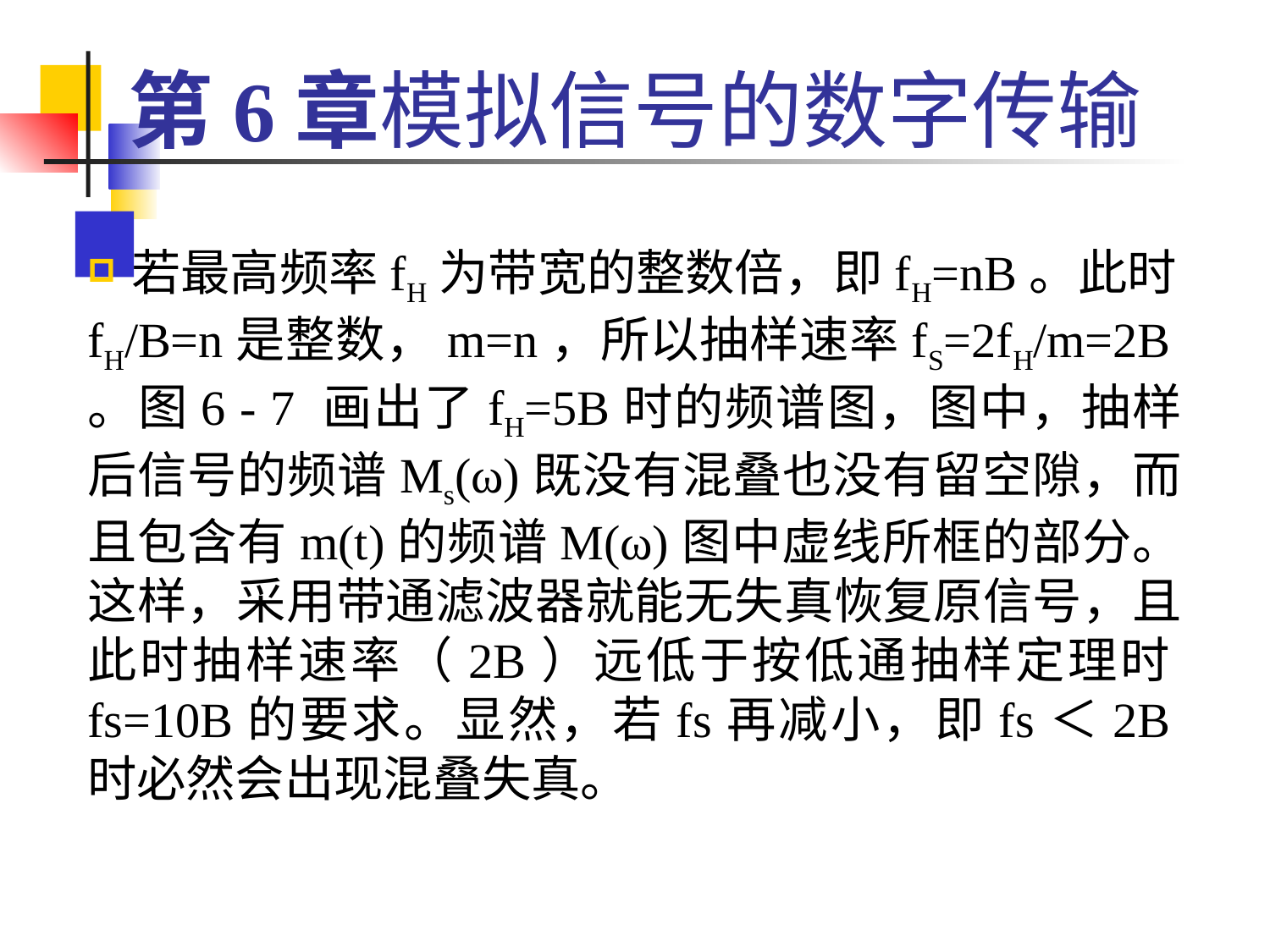

# 第6章模拟信号的数字传输
 若最高频率fH为带宽的整数倍，即fH=nB。此时fH/B=n是整数，m=n，所以抽样速率fS=2fH/m=2B。图6 - 7 画出了fH=5B时的频谱图，图中，抽样后信号的频谱Ms(ω)既没有混叠也没有留空隙，而且包含有m(t)的频谱M(ω)图中虚线所框的部分。这样，采用带通滤波器就能无失真恢复原信号，且此时抽样速率（2B）远低于按低通抽样定理时fs=10B的要求。显然，若fs再减小，即fs＜2B时必然会出现混叠失真。